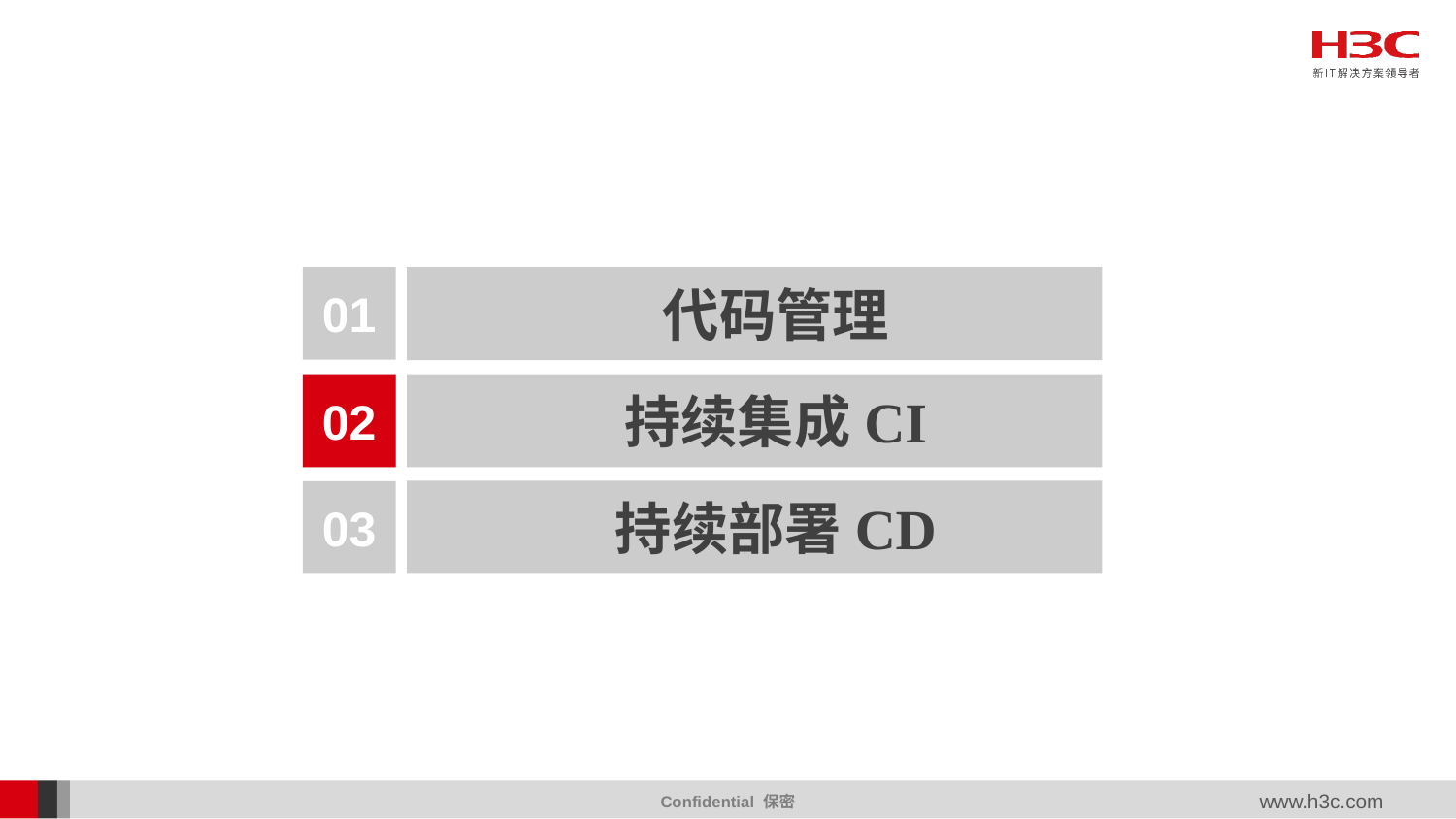

01
代码管理
02
持续集成CI
持续部署CD
03
02